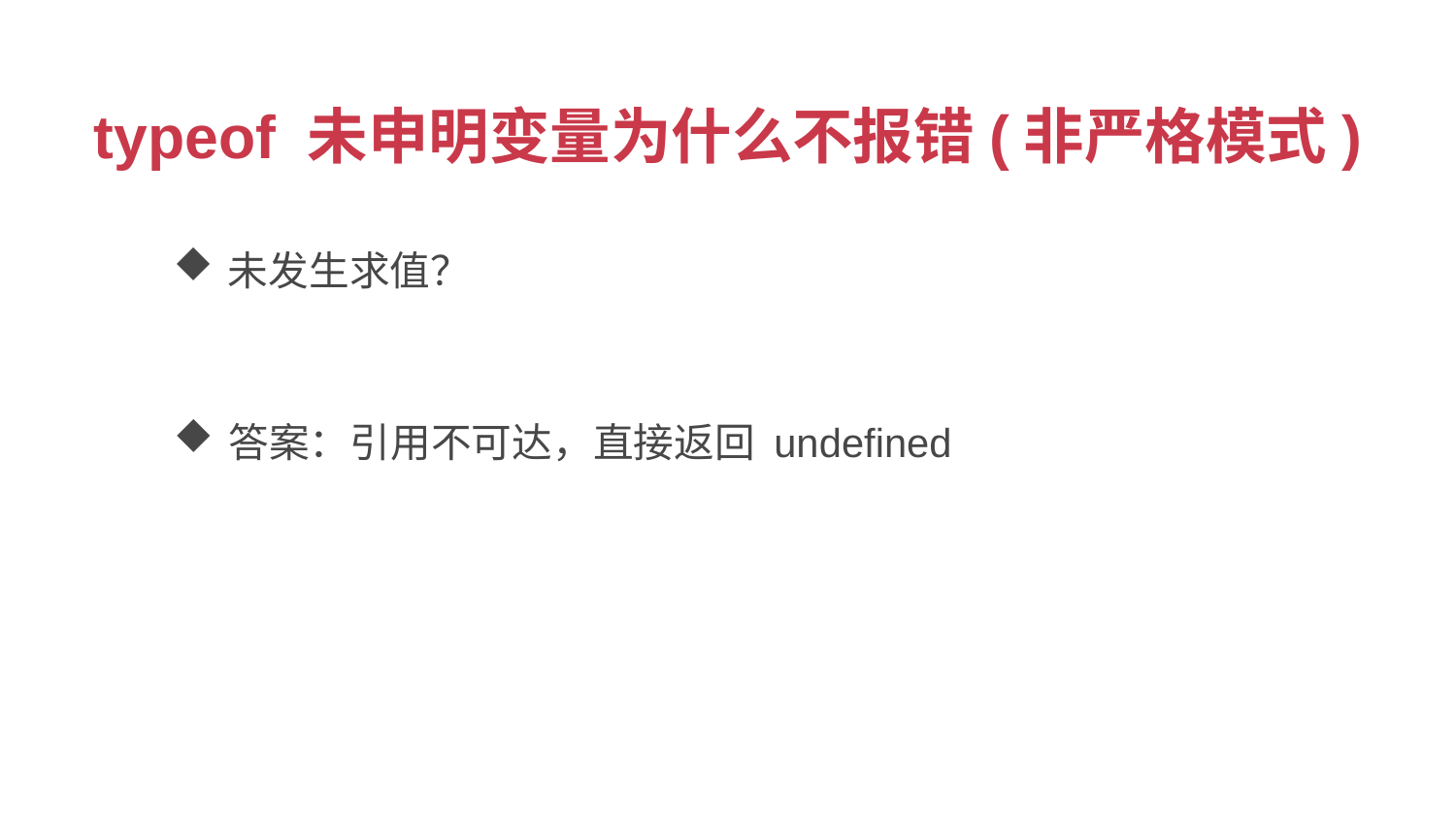

typeof 未申明变量为什么不报错(非严格模式)
未发生求值？
答案：引用不可达，直接返回 undefined